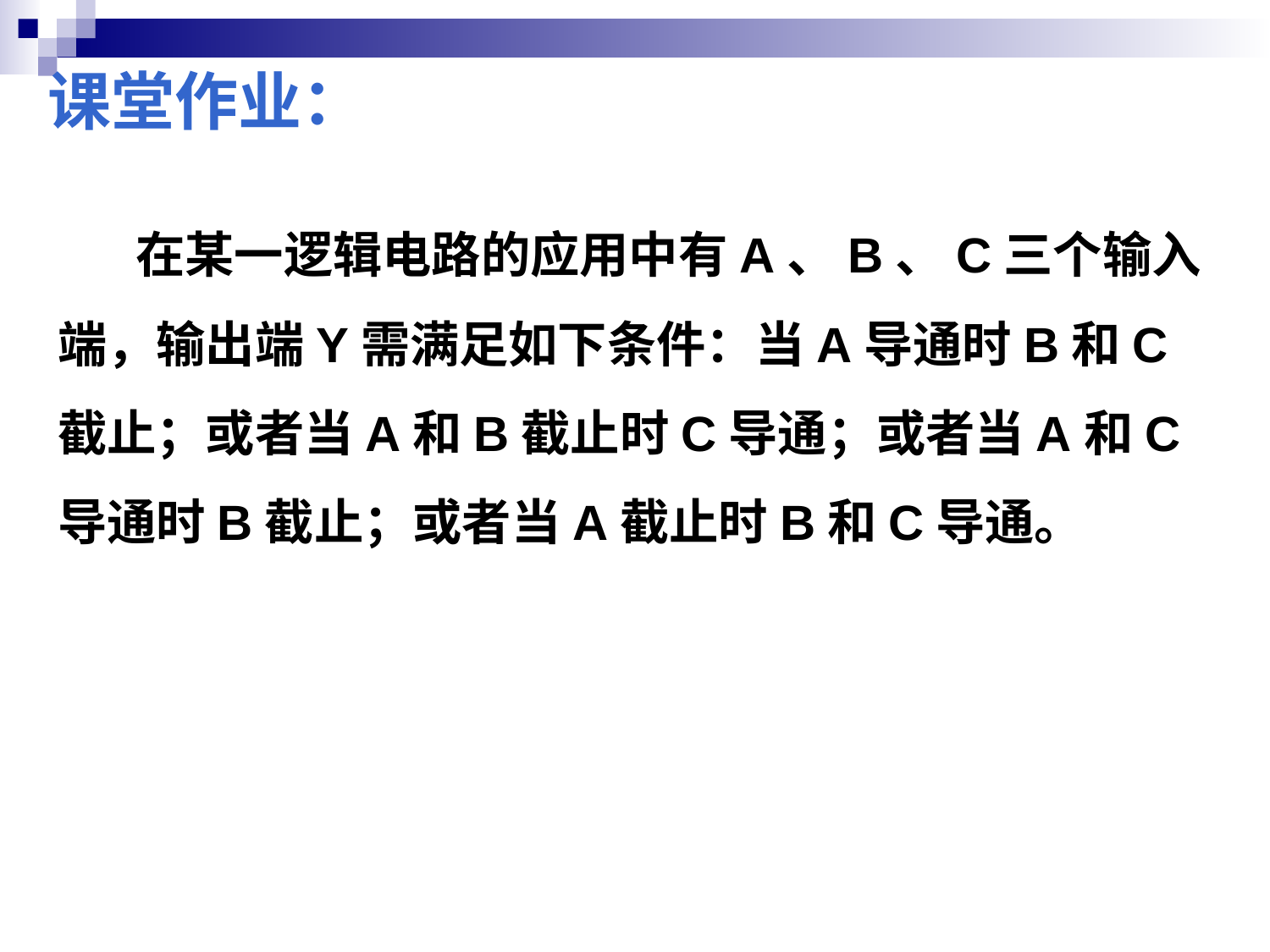

# 课堂作业：
     在某一逻辑电路的应用中有A、B、C三个输入端，输出端Y需满足如下条件：当A导通时B和C截止；或者当A和B截止时C导通；或者当A和C导通时B截止；或者当A截止时B和C导通。